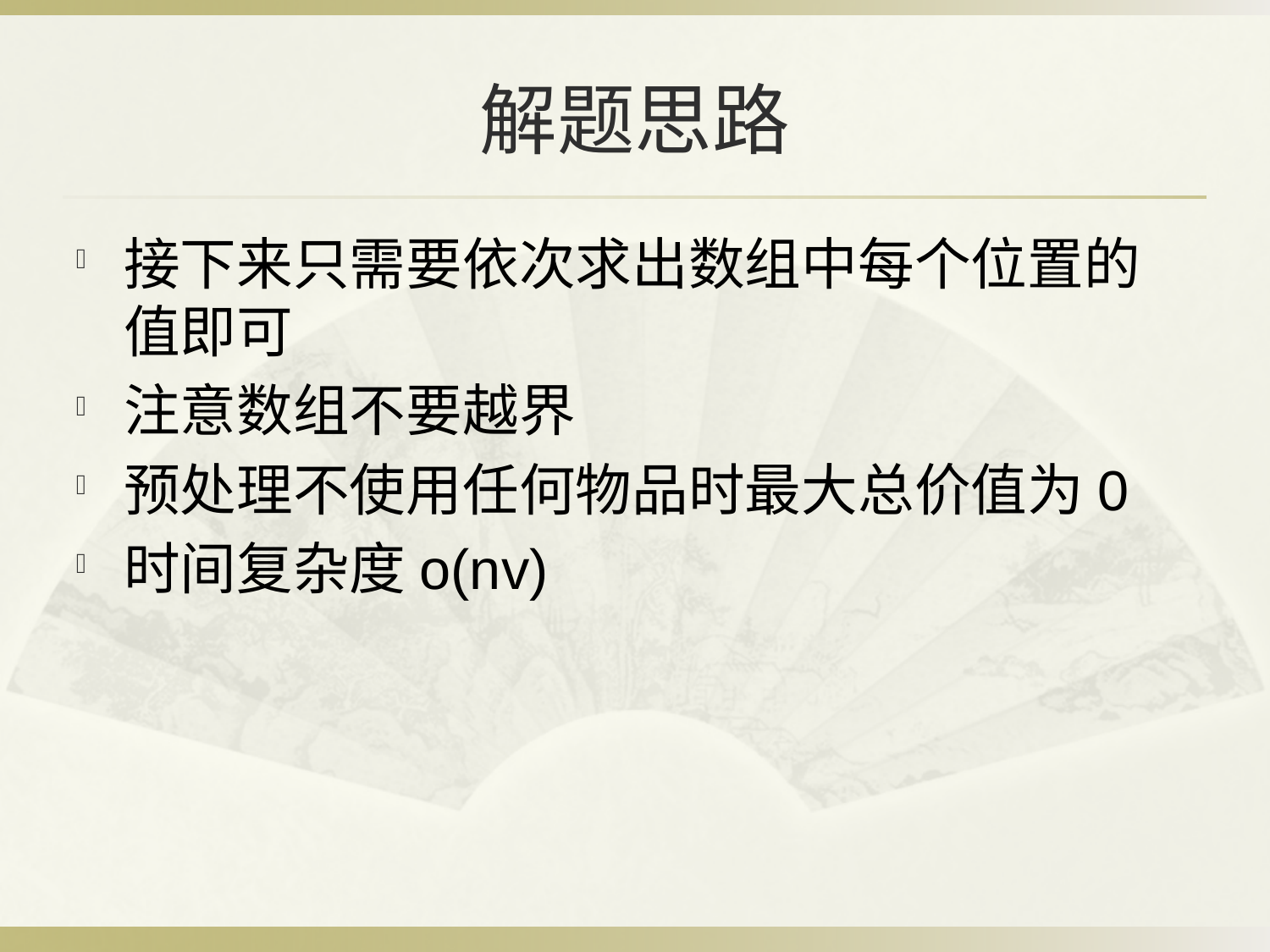

# 解题思路
接下来只需要依次求出数组中每个位置的值即可
注意数组不要越界
预处理不使用任何物品时最大总价值为0
时间复杂度o(nv)